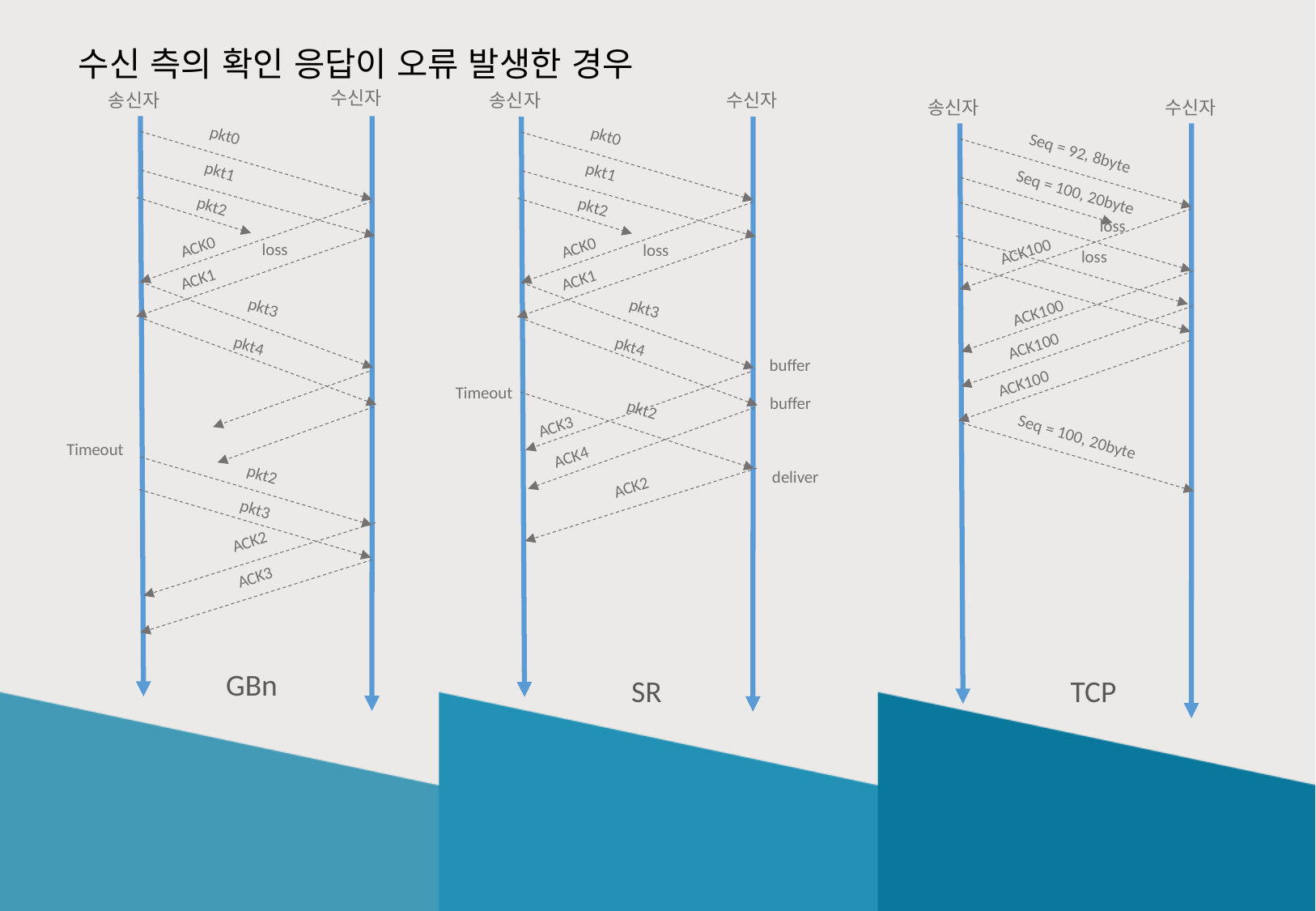

수신 측의 확인 응답이 오류 발생한 경우
수신자
송신자
송신자
수신자
송신자
수신자
pkt0
pkt0
Seq = 92, 8byte
pkt1
pkt1
Seq = 100, 20byte
pkt2
pkt2
loss
ACK0
ACK0
ACK100
loss
loss
loss
ACK1
ACK1
ACK100
pkt3
pkt3
ACK100
buffer
pkt4
pkt4
ACK100
Timeout
buffer
pkt2
ACK3
Seq = 100, 20byte
Timeout
ACK4
pkt2
deliver
ACK2
pkt3
ACK2
ACK3
GBn
SR
TCP